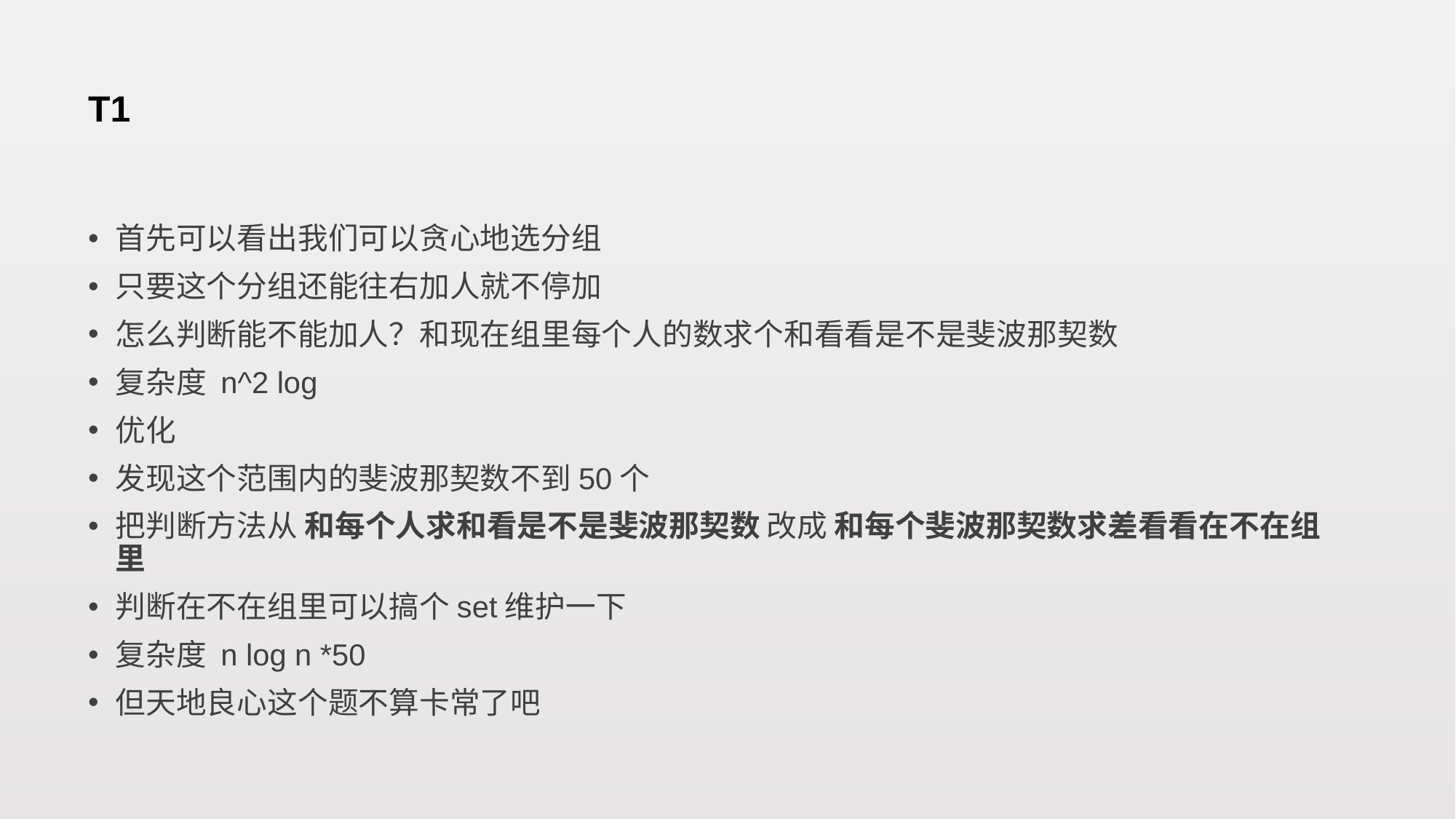

# T1
首先可以看出我们可以贪心地选分组
只要这个分组还能往右加人就不停加
怎么判断能不能加人？和现在组里每个人的数求个和看看是不是斐波那契数
复杂度 n^2 log
优化
发现这个范围内的斐波那契数不到50个
把判断方法从 和每个人求和看是不是斐波那契数 改成 和每个斐波那契数求差看看在不在组里
判断在不在组里可以搞个set维护一下
复杂度 n log n *50
但天地良心这个题不算卡常了吧